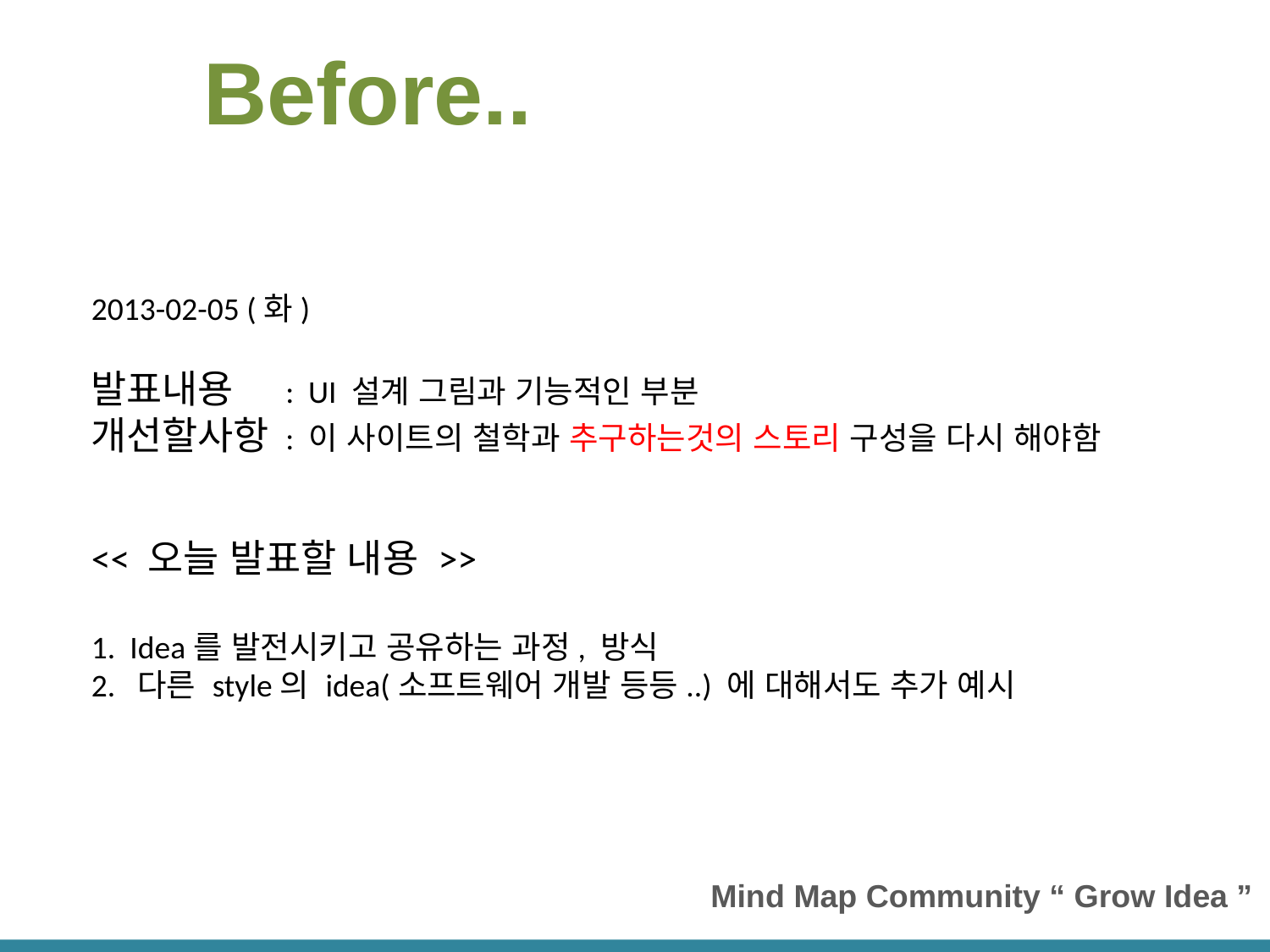

Before..
2013-02-05 (화)

발표내용     :  UI 설계 그림과 기능적인 부분
개선할사항 : 이 사이트의 철학과 추구하는것의 스토리 구성을 다시 해야함

<< 오늘 발표할 내용 >>

1.  Idea를 발전시키고 공유하는 과정, 방식
2.  다른 style의 idea(소프트웨어 개발 등등..) 에 대해서도 추가 예시
Mind Map Community “ Grow Idea ”